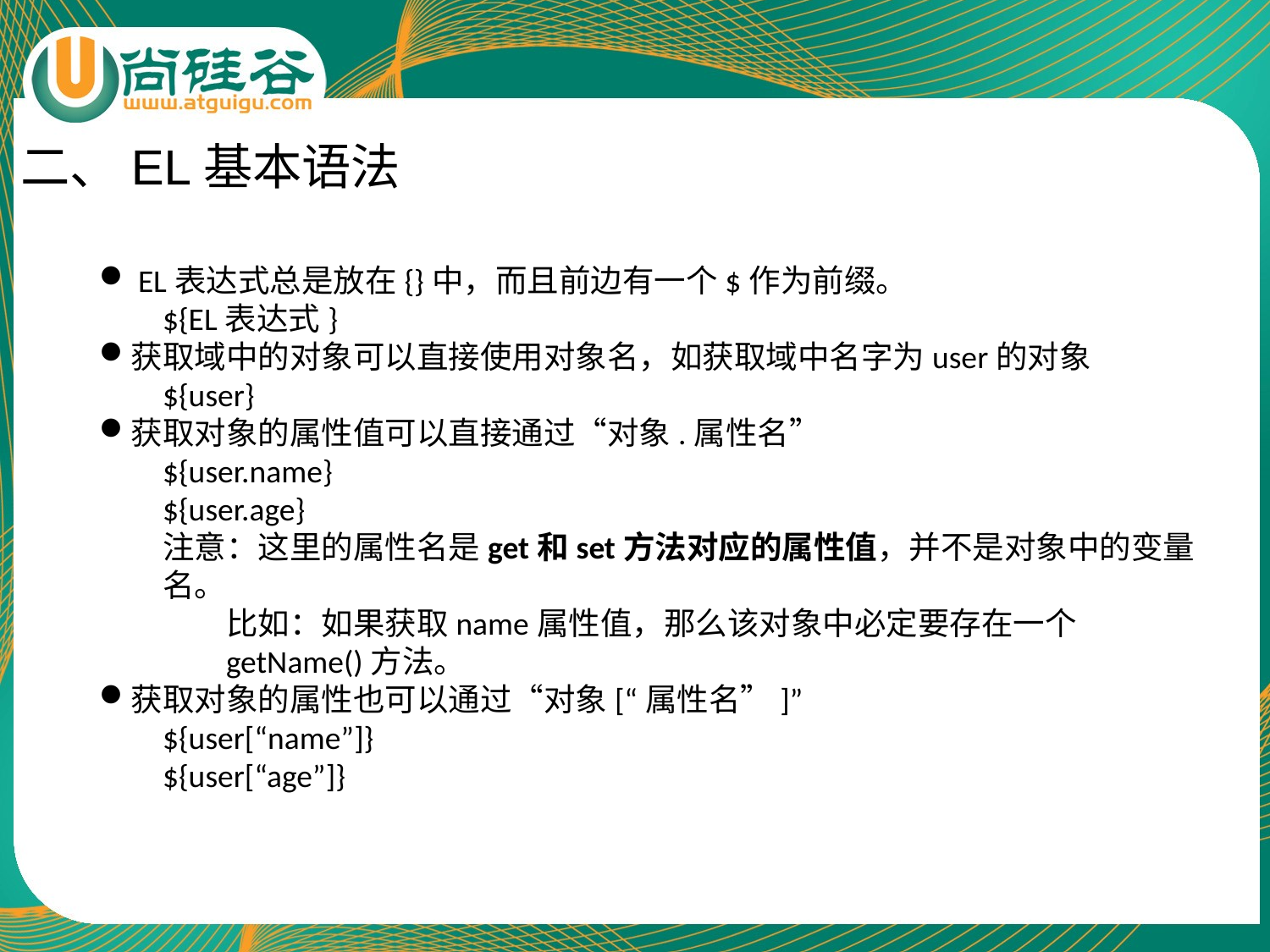

二、EL基本语法
 EL表达式总是放在{}中，而且前边有一个$作为前缀。
${EL表达式}
获取域中的对象可以直接使用对象名，如获取域中名字为user的对象
${user}
获取对象的属性值可以直接通过“对象.属性名”
${user.name}
${user.age}
注意：这里的属性名是get和set方法对应的属性值，并不是对象中的变量名。
比如：如果获取name属性值，那么该对象中必定要存在一个getName()方法。
获取对象的属性也可以通过“对象[“属性名”]”
${user[“name”]}
${user[“age”]}